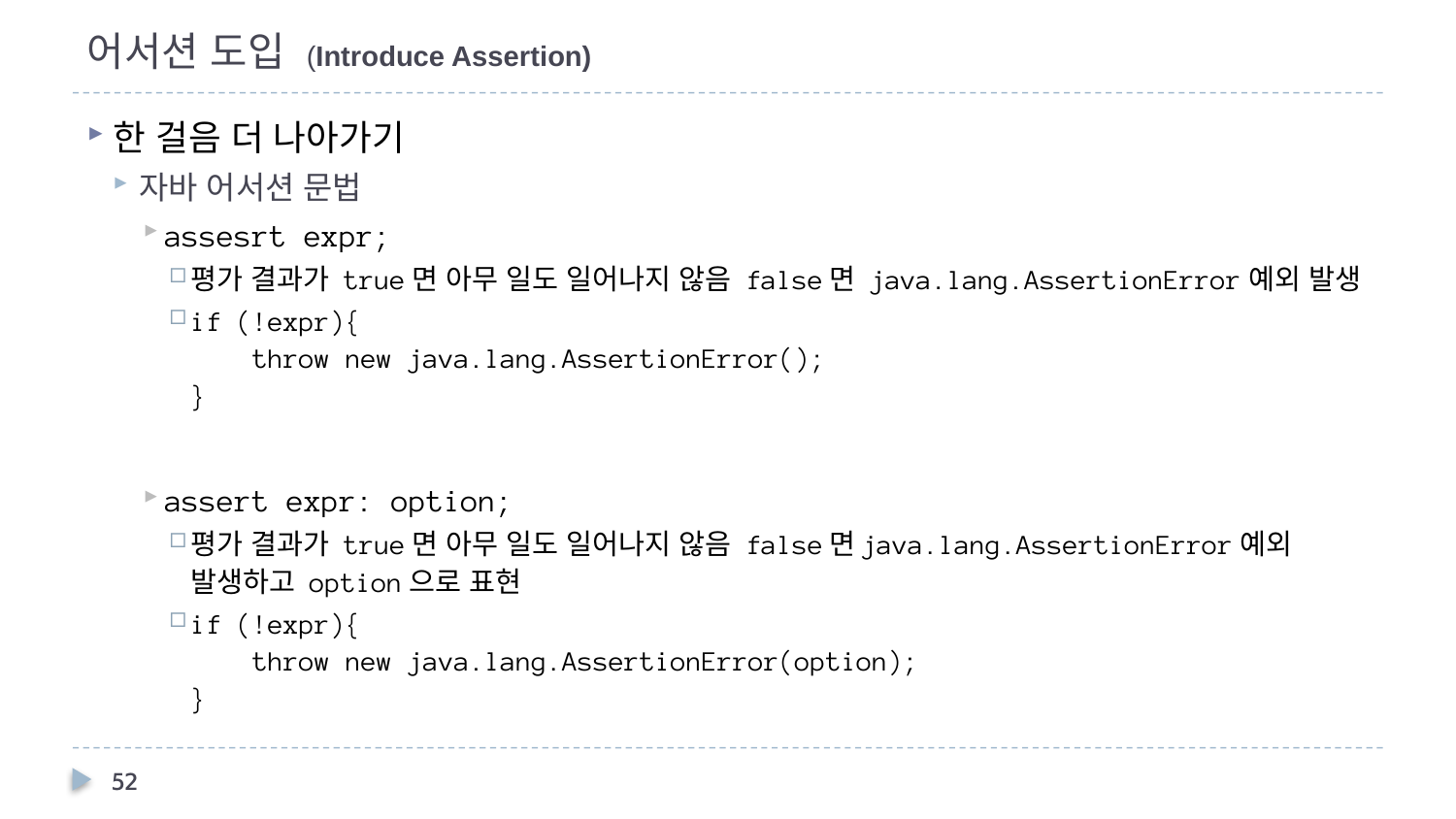

# 어서션 도입 (Introduce Assertion)
한 걸음 더 나아가기
자바 어서션 문법
assesrt expr;
평가 결과가 true면 아무 일도 일어나지 않음 false면 java.lang.AssertionError예외 발생
if (!expr){
    throw new java.lang.AssertionError();
}

assert expr: option;
평가 결과가 true면 아무 일도 일어나지 않음 false면java.lang.AssertionError예외 발생하고 option으로 표현
if (!expr){
    throw new java.lang.AssertionError(option);
}
52